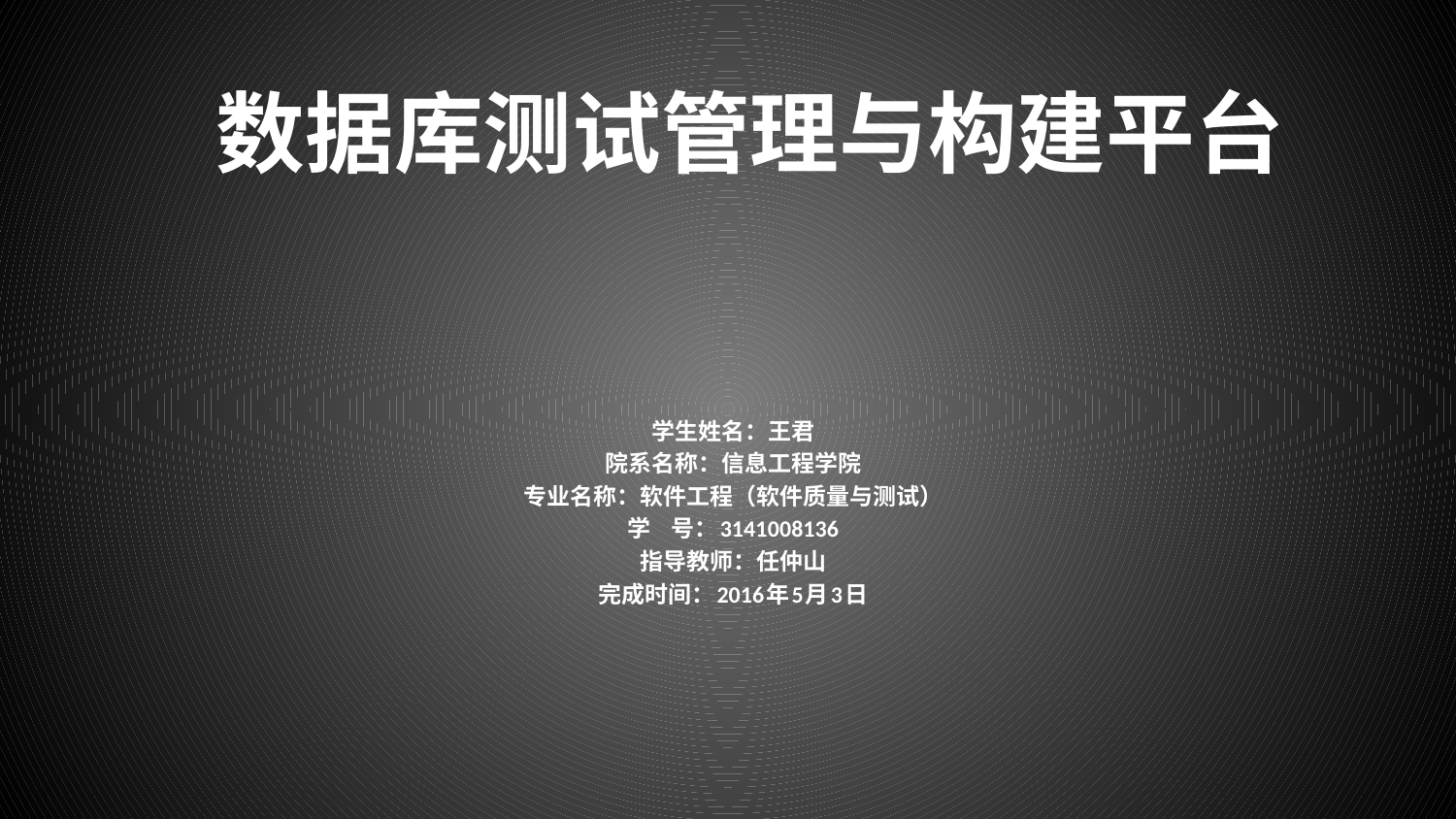

# 数据库测试管理与构建平台
学生姓名：王君
院系名称：信息工程学院
专业名称：软件工程（软件质量与测试）
学    号：3141008136
指导教师：任仲山
完成时间：2016年5月3日